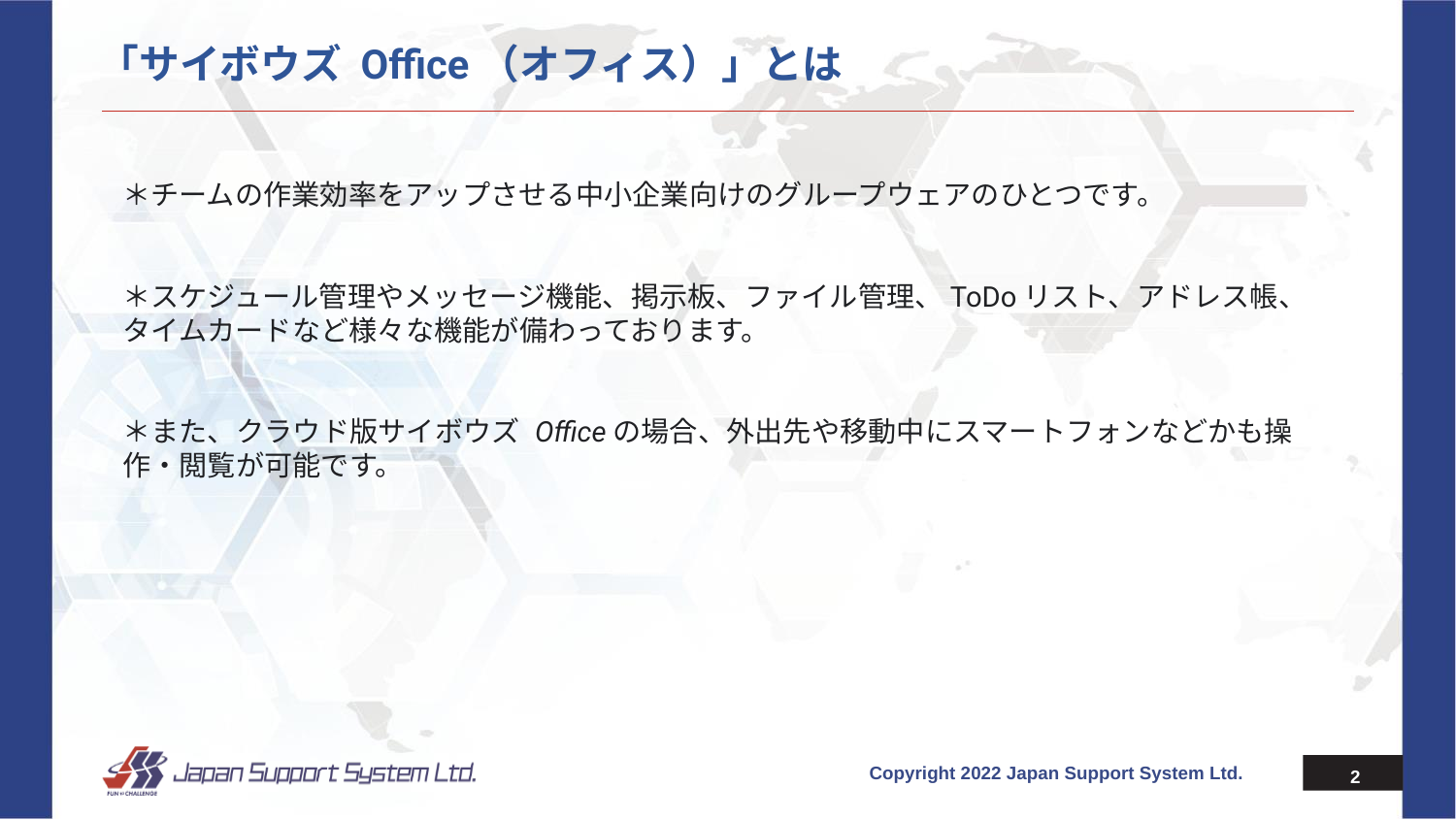

# 「サイボウズ Office（オフィス）」とは
＊チームの作業効率をアップさせる中小企業向けのグループウェアのひとつです。

＊スケジュール管理やメッセージ機能、掲示板、ファイル管理、ToDoリスト、アドレス帳、
タイムカードなど様々な機能が備わっております。

＊また、クラウド版サイボウズ Officeの場合、外出先や移動中にスマートフォンなどかも操作・閲覧が可能です。

2